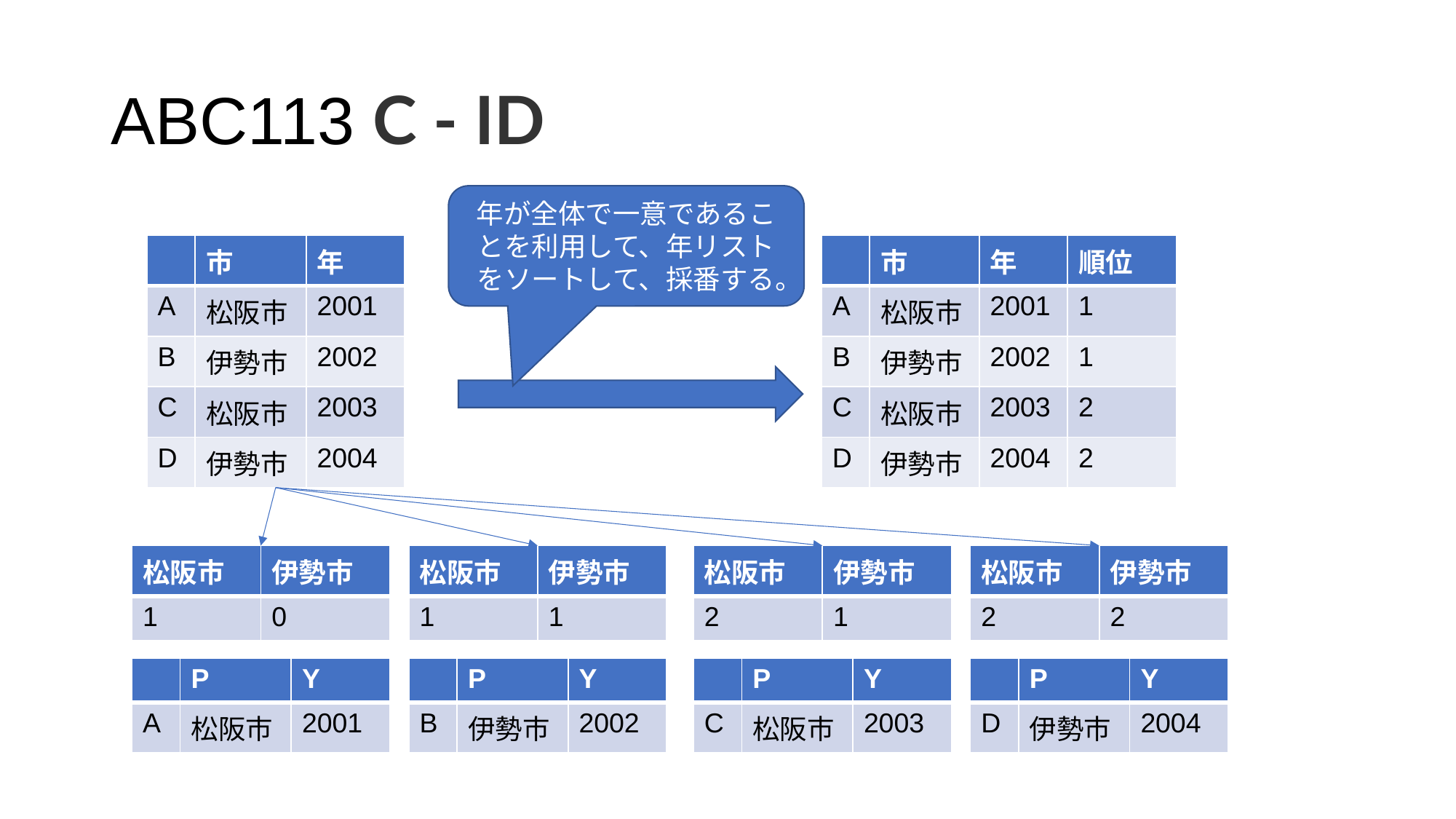

# ABC113 C - ID
年が全体で一意であることを利用して、年リストをソートして、採番する。
|  | 市 | 年 |
| --- | --- | --- |
| A | 松阪市 | 2001 |
| B | 伊勢市 | 2002 |
| C | 松阪市 | 2003 |
| D | 伊勢市 | 2004 |
|  | 市 | 年 | 順位 |
| --- | --- | --- | --- |
| A | 松阪市 | 2001 | 1 |
| B | 伊勢市 | 2002 | 1 |
| C | 松阪市 | 2003 | 2 |
| D | 伊勢市 | 2004 | 2 |

| 松阪市 | 伊勢市 |
| --- | --- |
| 1 | 0 |
| 松阪市 | 伊勢市 |
| --- | --- |
| 1 | 1 |
| 松阪市 | 伊勢市 |
| --- | --- |
| 2 | 1 |
| 松阪市 | 伊勢市 |
| --- | --- |
| 2 | 2 |
|  | P | Y |
| --- | --- | --- |
| A | 松阪市 | 2001 |
|  | P | Y |
| --- | --- | --- |
| B | 伊勢市 | 2002 |
|  | P | Y |
| --- | --- | --- |
| C | 松阪市 | 2003 |
|  | P | Y |
| --- | --- | --- |
| D | 伊勢市 | 2004 |